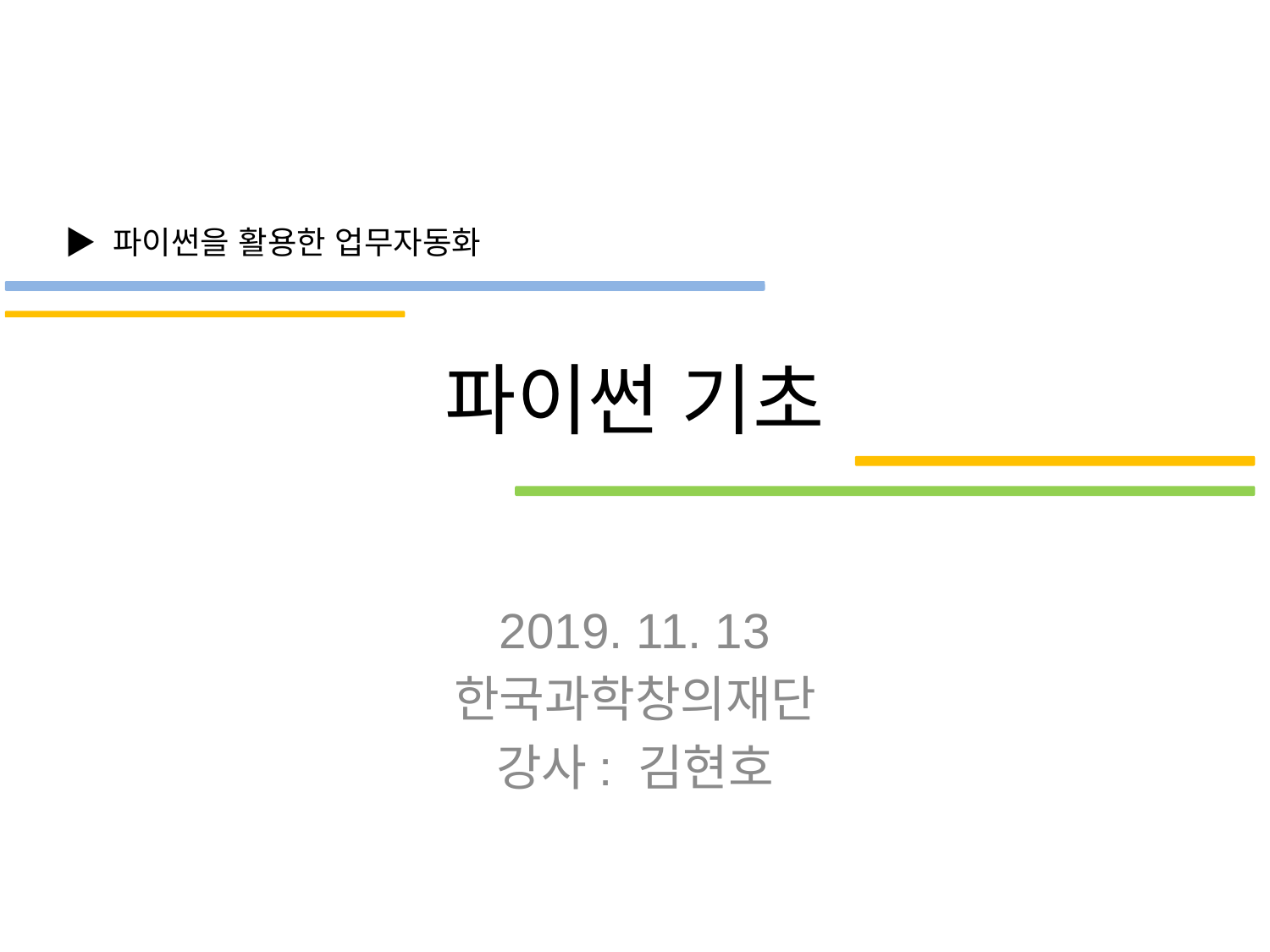

▶ 파이썬을 활용한 업무자동화

# 파이썬 기초

2019. 11. 13
한국과학창의재단
강사: 김현호